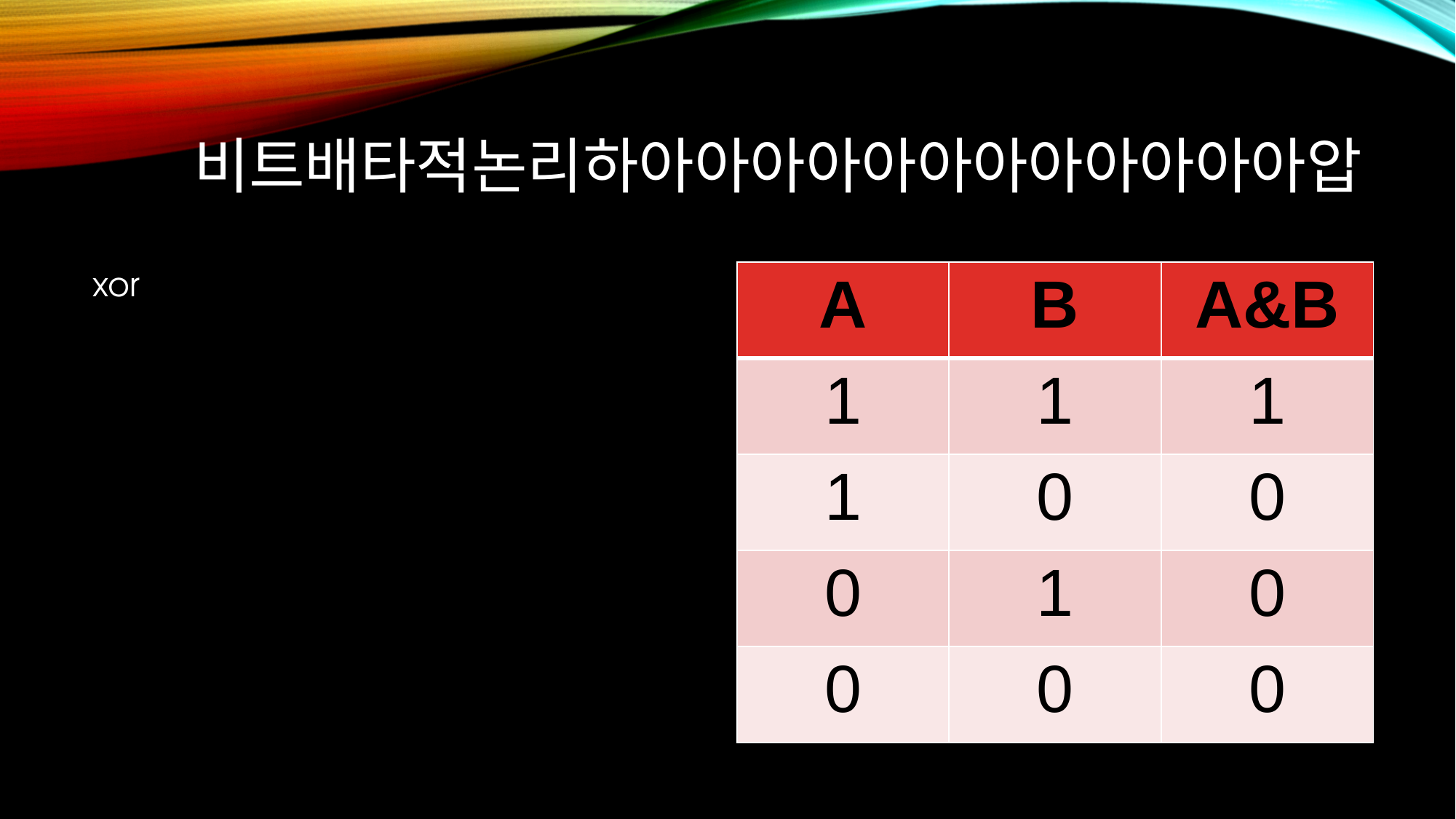

# 비트배타적논리하아아아아아아아아아아아아압
| A | B | A&B |
| --- | --- | --- |
| 1 | 1 | 1 |
| 1 | 0 | 0 |
| 0 | 1 | 0 |
| 0 | 0 | 0 |
xor